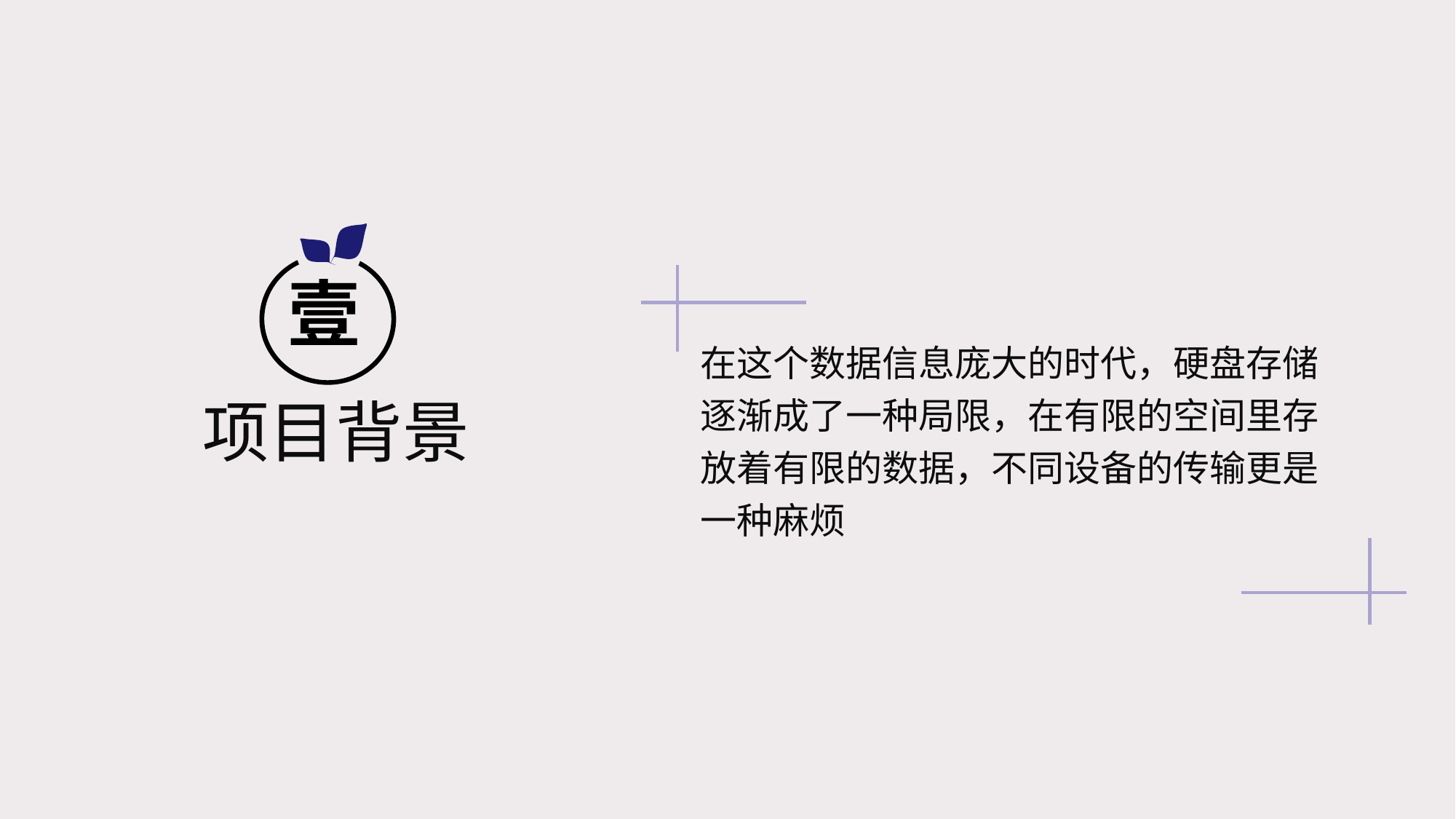

壹
在这个数据信息庞大的时代，硬盘存储逐渐成了一种局限，在有限的空间里存放着有限的数据，不同设备的传输更是一种麻烦
项目背景